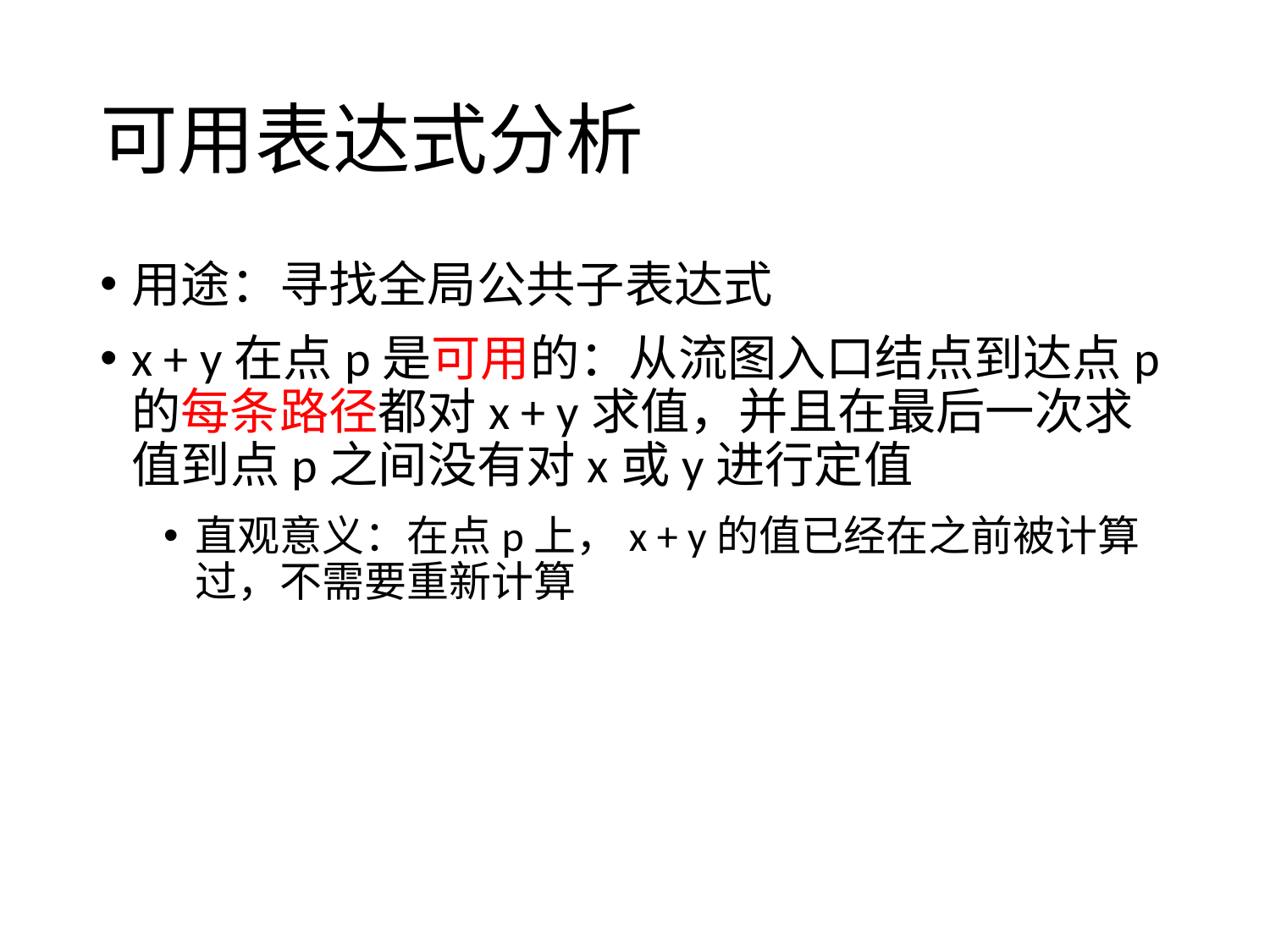

# 可用表达式分析
用途：寻找全局公共子表达式
x + y在点p是可用的：从流图入口结点到达点p的每条路径都对x + y求值，并且在最后一次求值到点p之间没有对x或y进行定值
直观意义：在点p上，x + y的值已经在之前被计算过，不需要重新计算